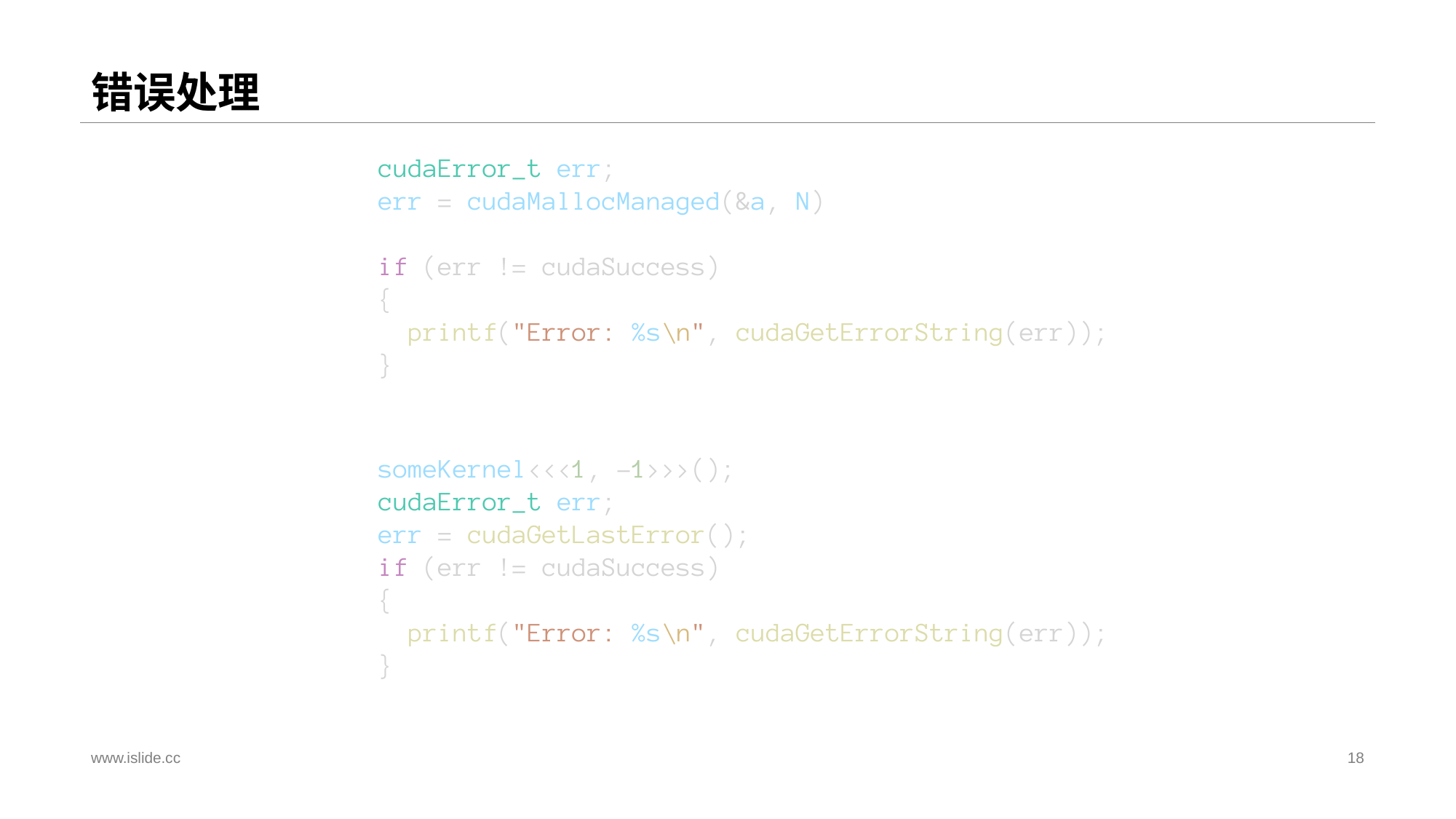

# 错误处理
cudaError_t err;
err = cudaMallocManaged(&a, N)
if (err != cudaSuccess)
{
  printf("Error: %s\n", cudaGetErrorString(err));
}
someKernel<<<1, -1>>>();  
cudaError_t err;
err = cudaGetLastError();
if (err != cudaSuccess)
{
  printf("Error: %s\n", cudaGetErrorString(err));
}
www.islide.cc
18